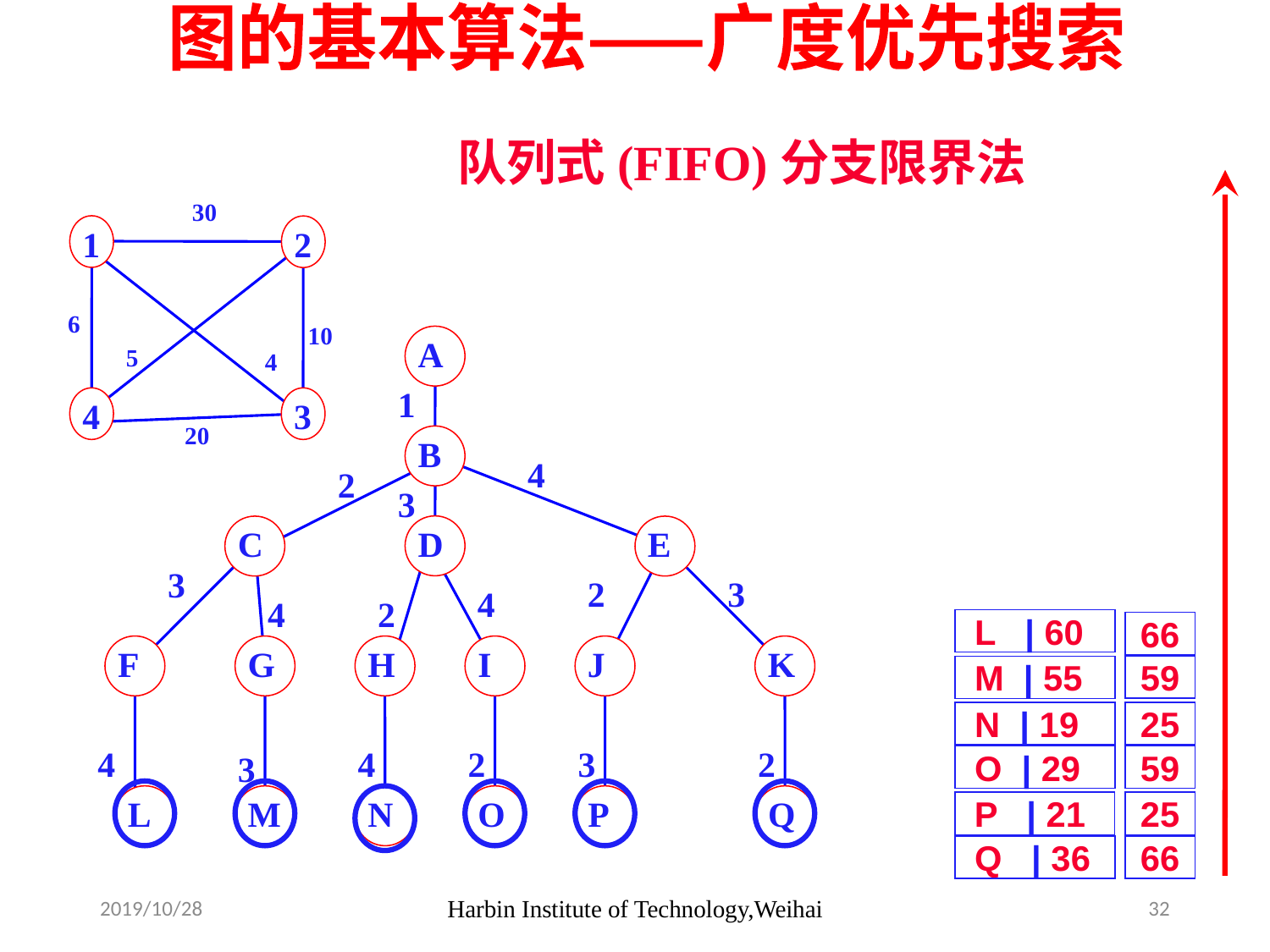

图的基本算法——广度优先搜索
队列式(FIFO)分支限界法

30
1

2

6
5
4
4
3

20
10

A
1

B
4

2

3

C

D
E

3

2
3
4
4
2
  L   | 60
66

F

G

H

I
J

K
59
  M  | 55

  N  | 19
25
4
4
2
3
2
3
  O  | 29
59

L
M

N

O

P

Q
  P   | 21
25
  Q   | 36
66
2019/10/28
Harbin Institute of Technology,Weihai
32